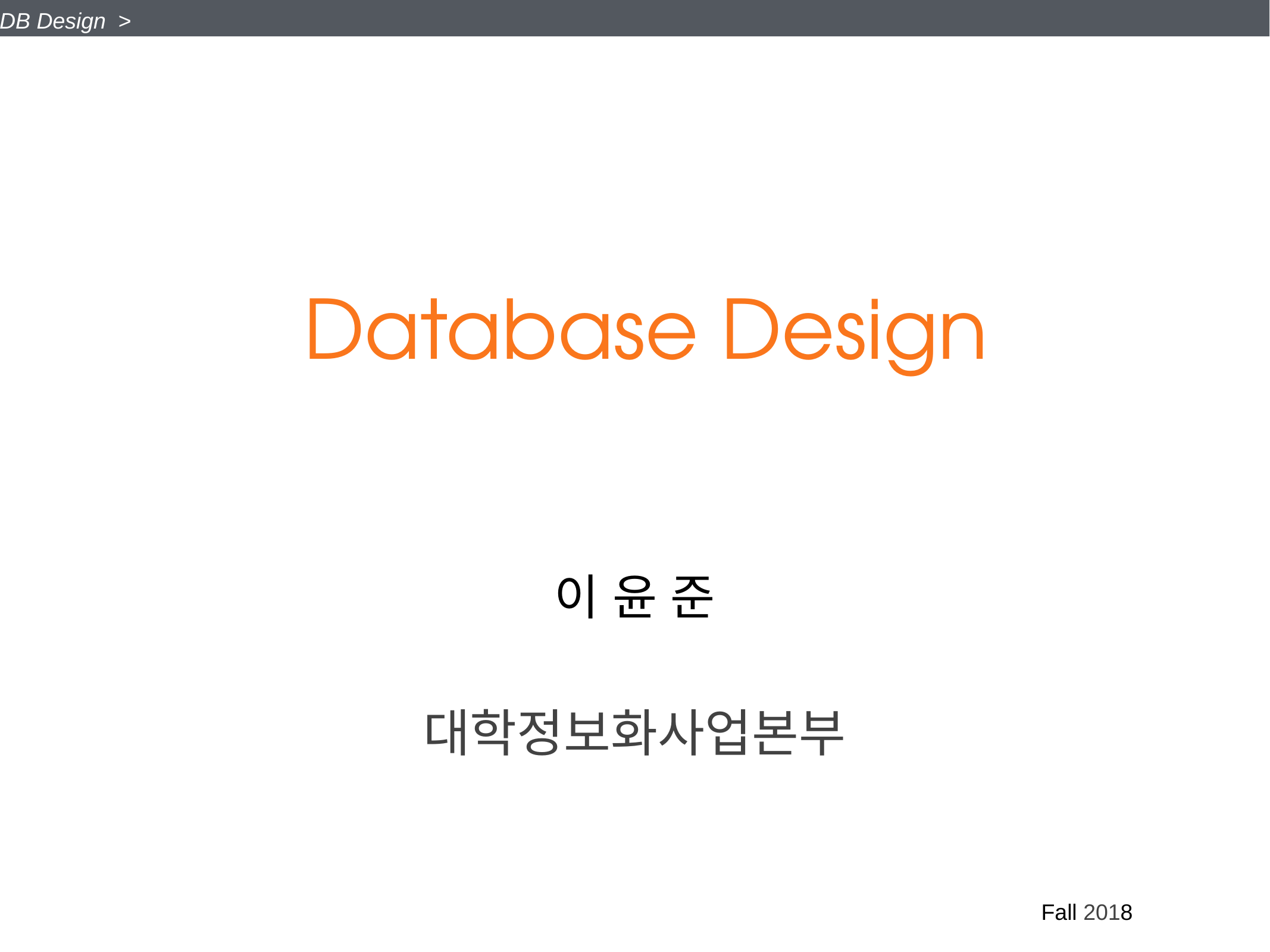

DB Design  >
# Database Design
이 윤 준

대학정보화사업본부
 Fall 2018